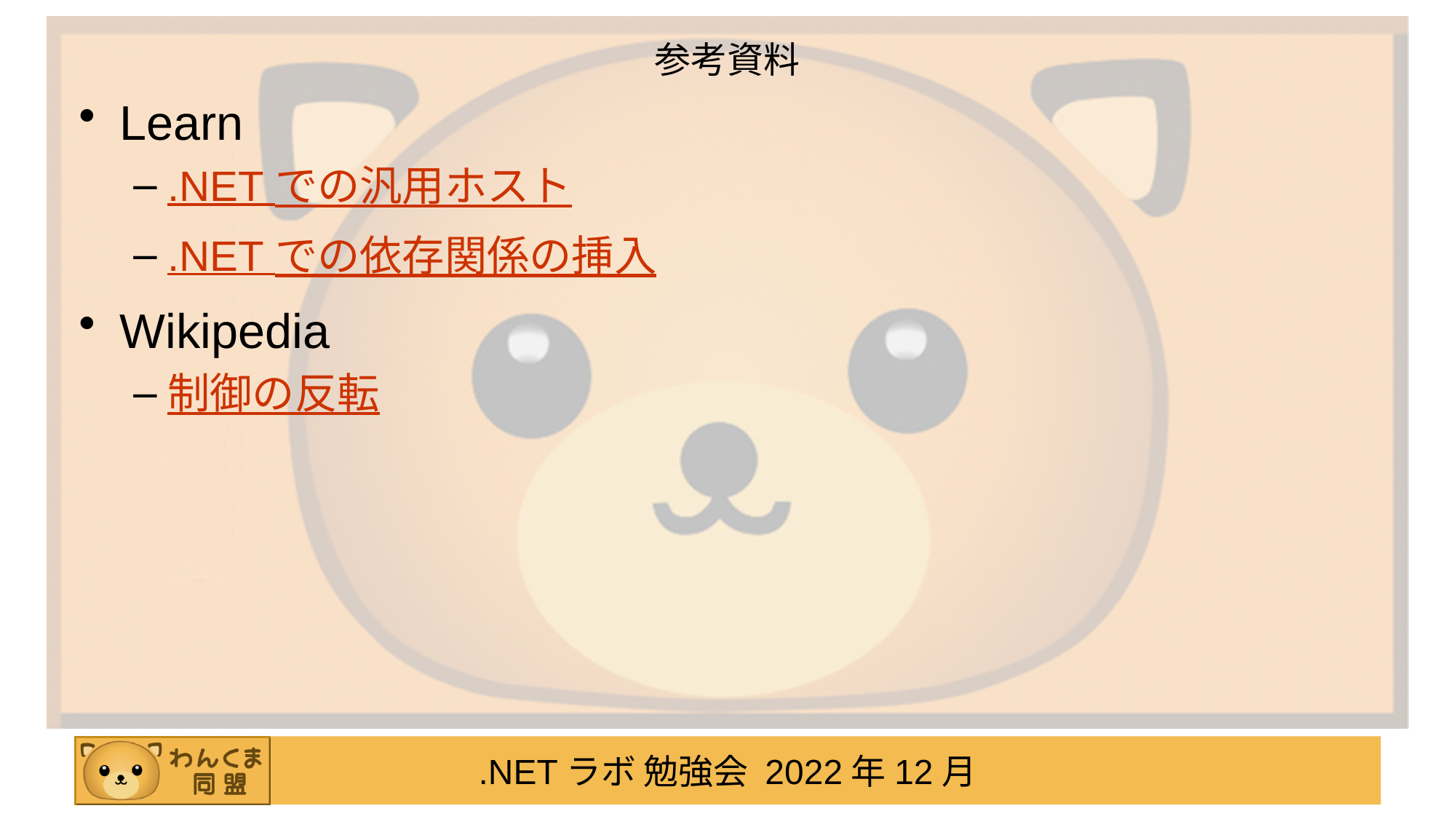

# 参考資料
Learn
.NET での汎用ホスト
.NET での依存関係の挿入
Wikipedia
制御の反転